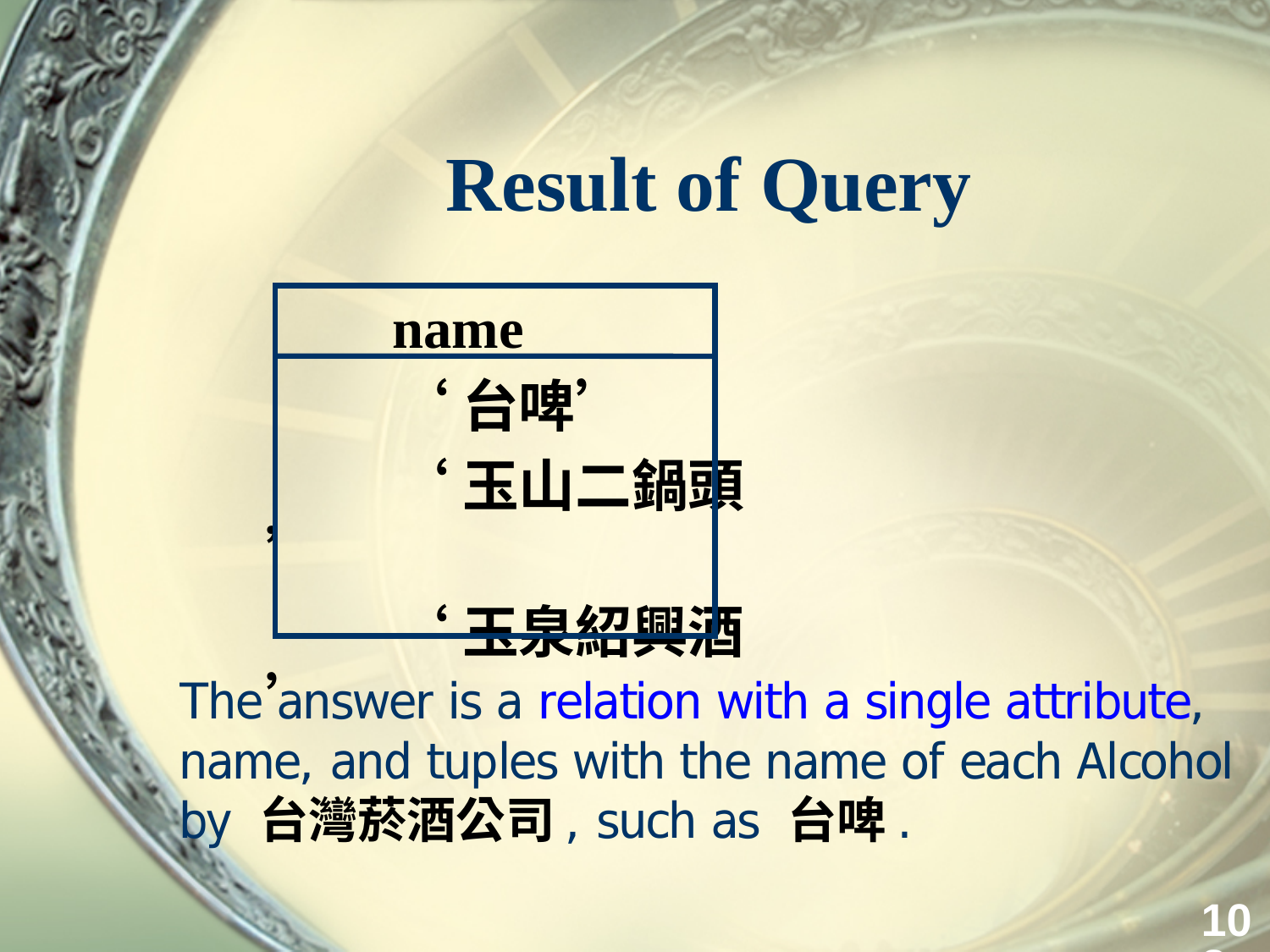

# Result of Query
		name
		‘台啤’
		‘玉山二鍋頭 ’
		‘玉泉紹興酒’

The answer is a relation with a single attribute,
name, and tuples with the name of each Alcohol
by 台灣菸酒公司, such as 台啤.
108